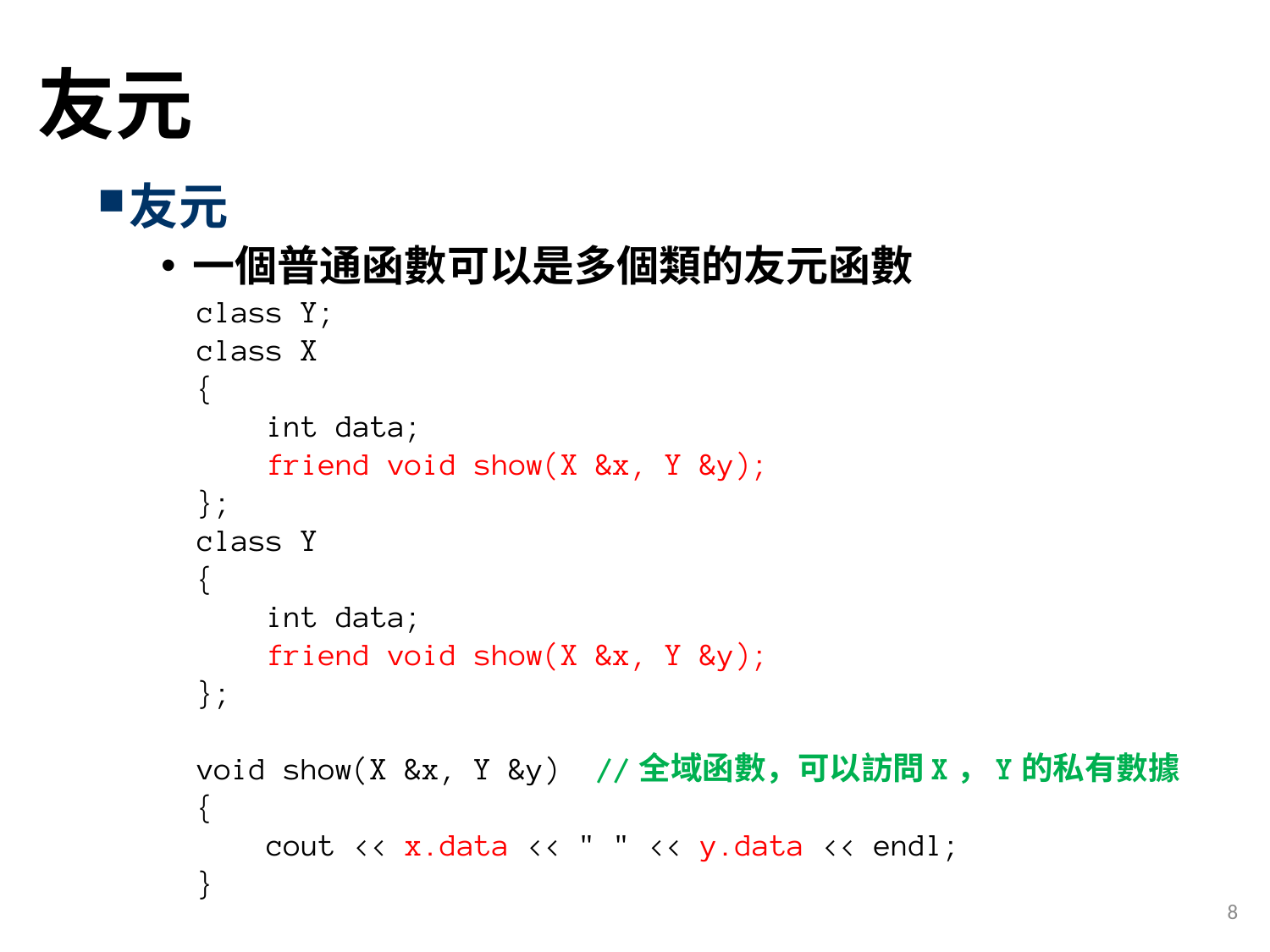

# 友元
友元
一個普通函數可以是多個類的友元函數
class Y;
class X
{
    int data;
    friend void show(X &x, Y &y);
};
class Y
{
    int data;
    friend void show(X &x, Y &y);
};

void show(X &x, Y &y)  //全域函數，可以訪問X，Y的私有數據
{
    cout << x.data << " " << y.data << endl;
}
8